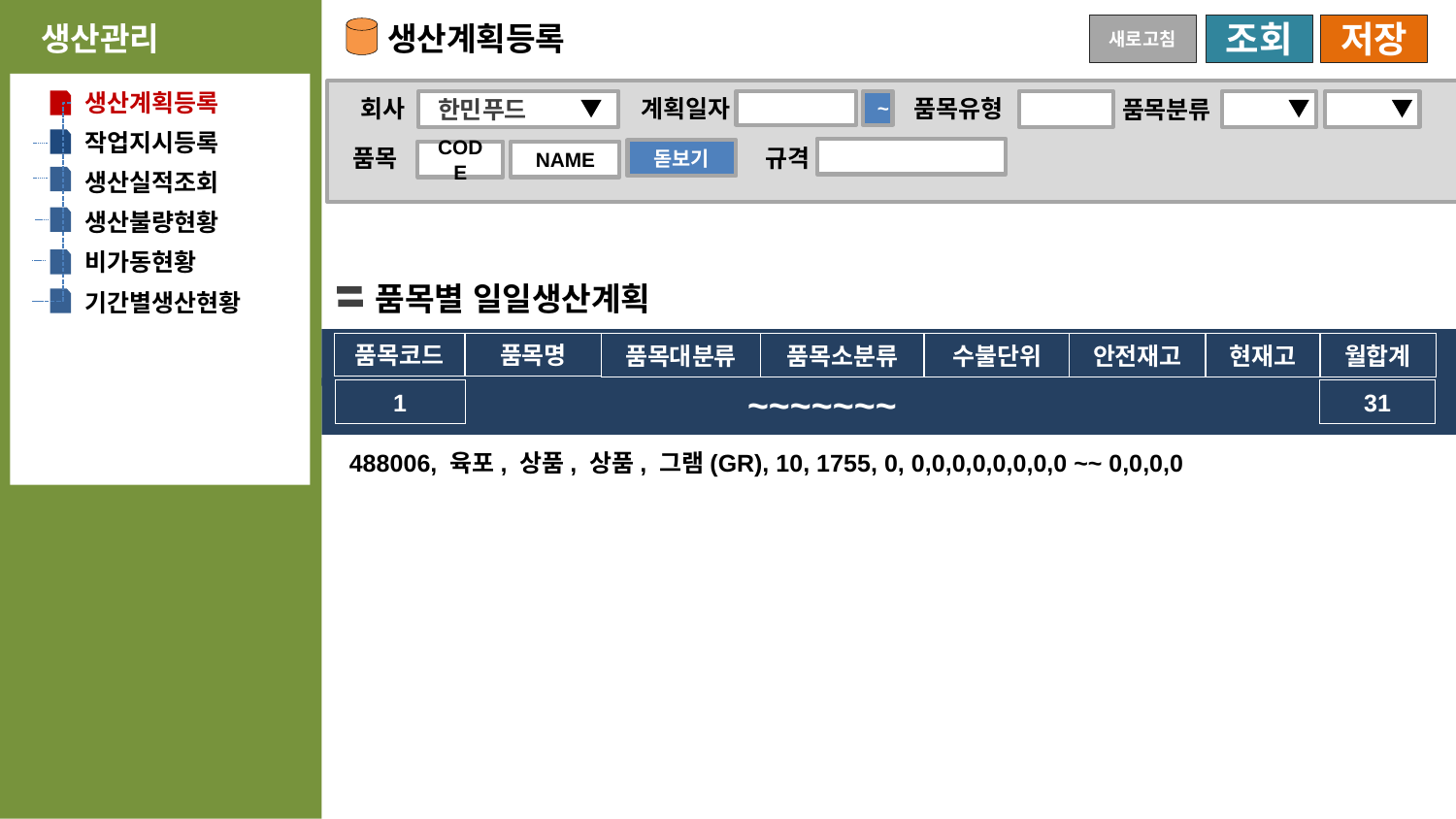

생산계획등록
생산관리
새로고침
조회
저장

생산계획등록

품목유형
회사
계획일자
한민푸드
품목분류

~

작업지시등록

규격
품목

돋보기
CODE
NAME
생산실적조회

생산불량현황

비가동현황

품목별 일일생산계획
기간별생산현황
담당자

품목코드
품목명
품목대분류
품목소분류
수불단위
안전재고
현재고
월합계
~~~~~~~

1
31
488006, 육포, 상품, 상품, 그램(GR), 10, 1755, 0, 0,0,0,0,0,0,0,0 ~~ 0,0,0,0